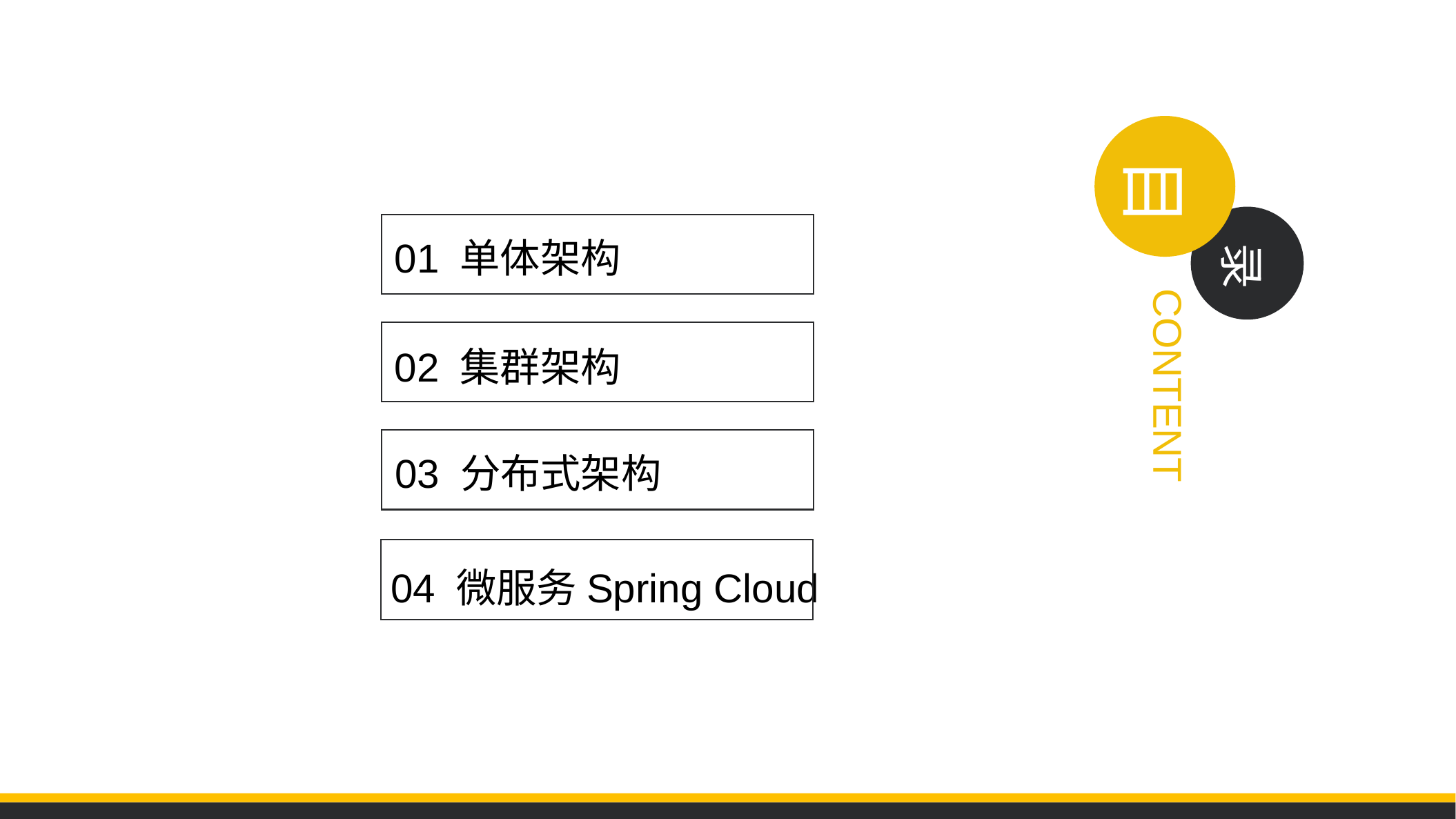

目

01 单体架构
录
CONTENT

02 集群架构

03 分布式架构

04 微服务Spring Cloud